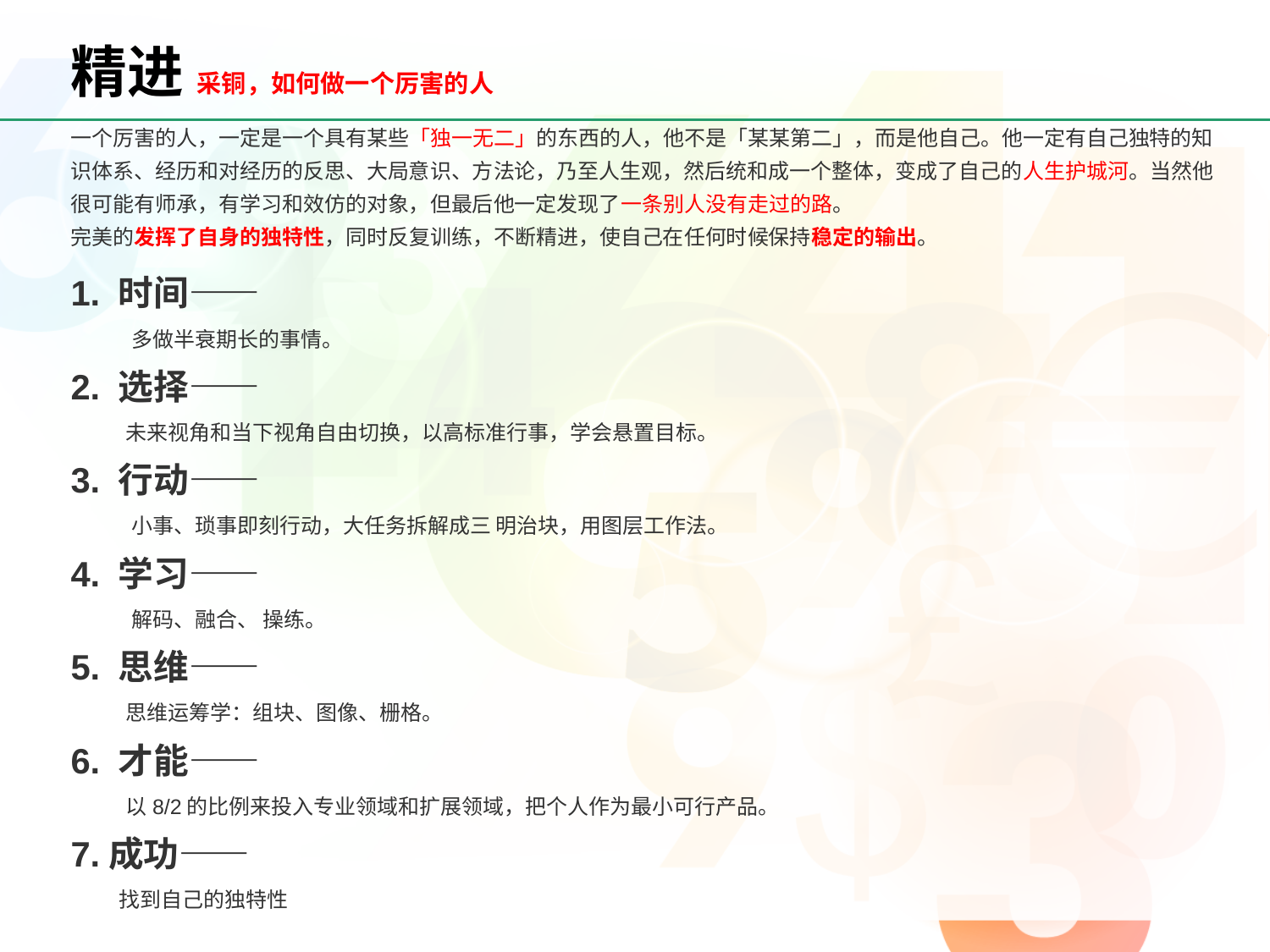

# 精进 采铜，如何做一个厉害的人
一个厉害的人，一定是一个具有某些「独一无二」的东西的人，他不是「某某第二」，而是他自己。他一定有自己独特的知识体系、经历和对经历的反思、大局意识、方法论，乃至人生观，然后统和成一个整体，变成了自己的人生护城河。当然他很可能有师承，有学习和效仿的对象，但最后他一定发现了一条别人没有走过的路。
完美的发挥了自身的独特性，同时反复训练，不断精进，使自己在任何时候保持稳定的输出。

1. 时间——
          多做半衰期长的事情。
2. 选择——
         未来视角和当下视角自由切换，以高标准行事，学会悬置目标。
3. 行动——
          小事、琐事即刻行动，大任务拆解成三 明治块，用图层工作法。
4. 学习——
          解码、融合、 操练。
5. 思维——
         思维运筹学：组块、图像、栅格。
6. 才能——
         以8/2的比例来投入专业领域和扩展领域，把个人作为最小可行产品。
7.成功——
        找到自己的独特性